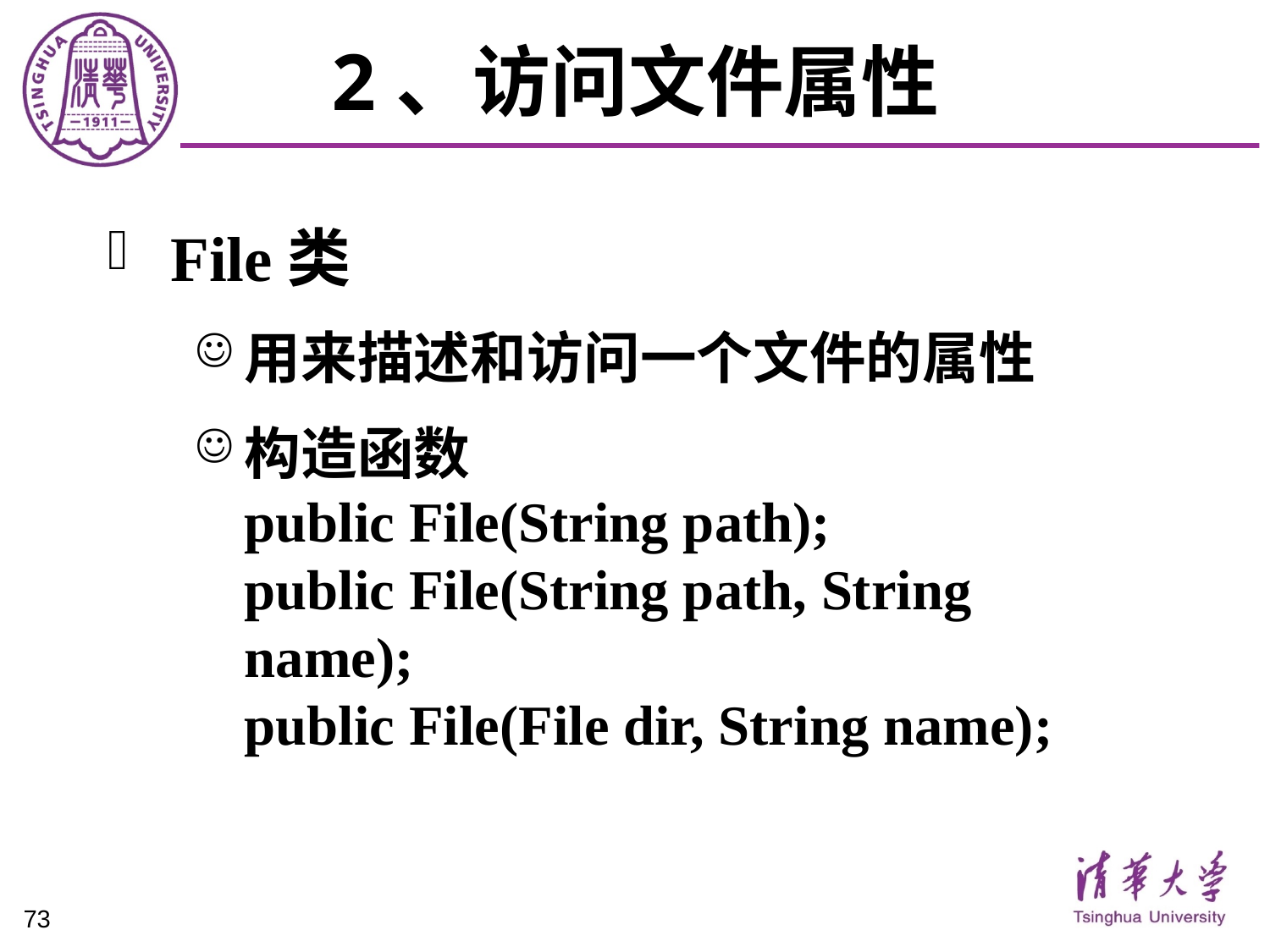

# 2、访问文件属性
File类
用来描述和访问一个文件的属性
构造函数
public File(String path);
public File(String path, String name);
public File(File dir, String name);
73